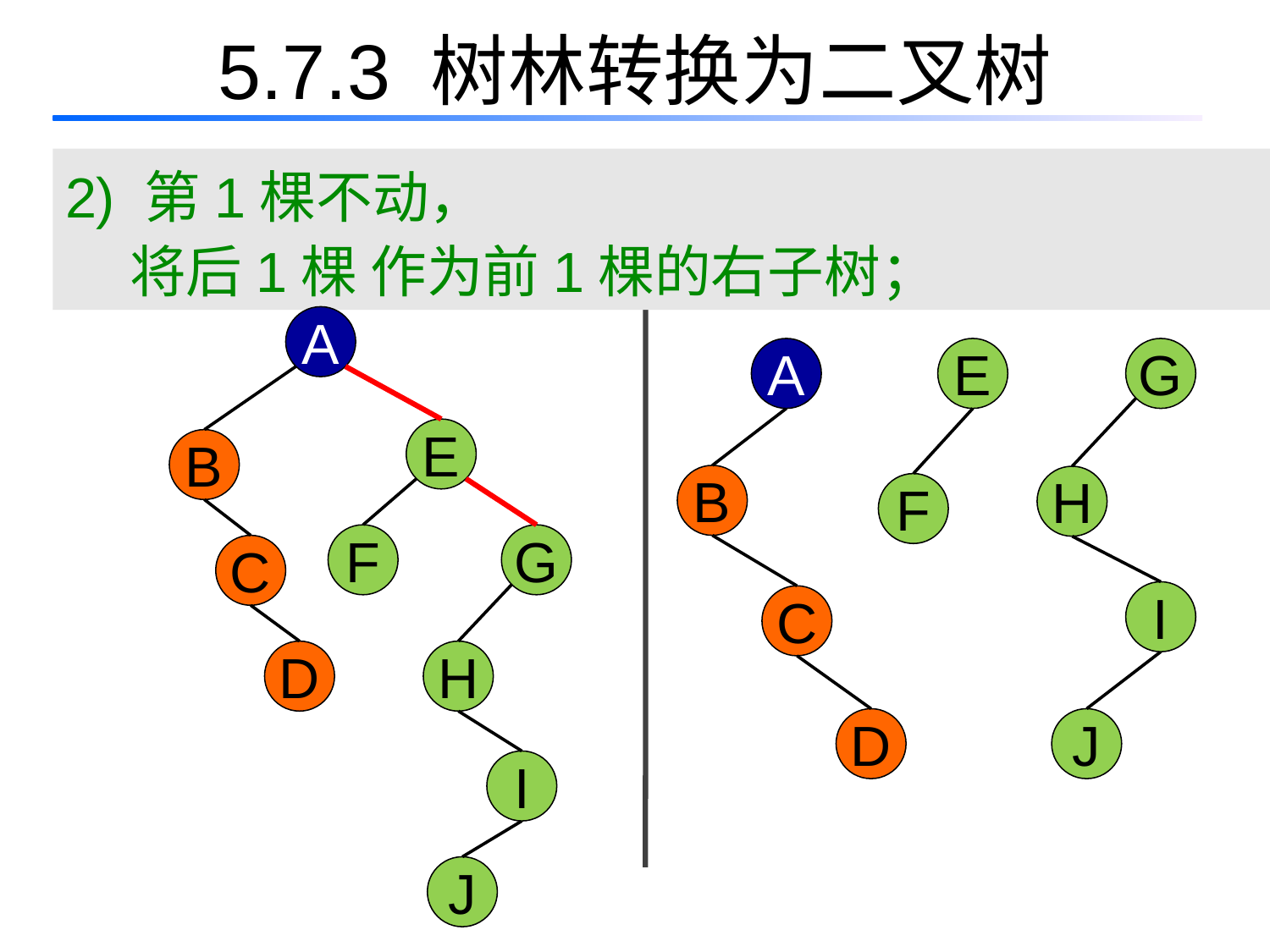

# 5.7.3 树林转换为二叉树

2) 第1棵不动，
    将后1棵 作为前1棵的右子树；
A
A
E
G
E
B
B
H
F
F
G
C
I
C
D
H
D
J
I
J